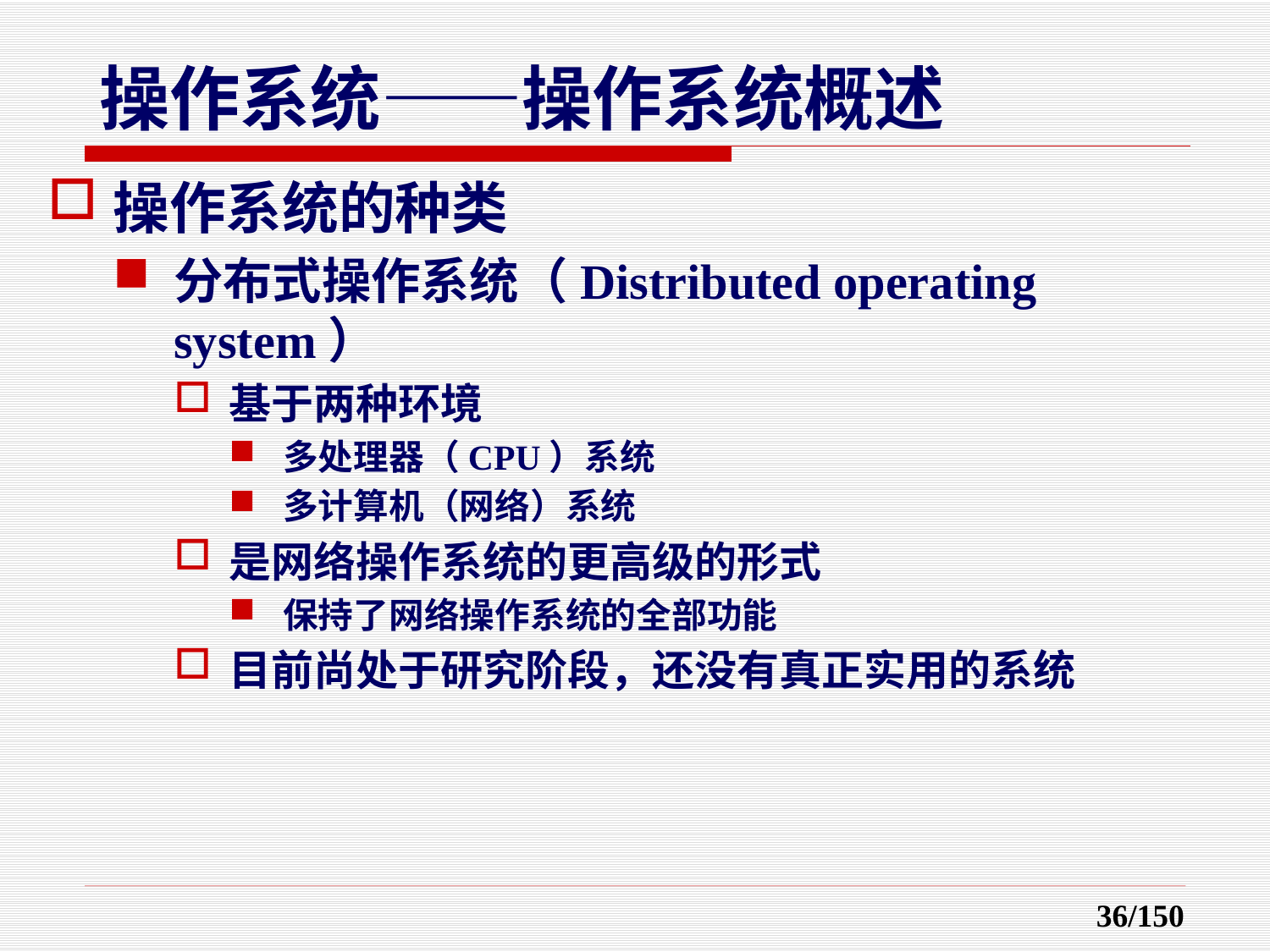

操作系统的种类
分布式操作系统（Distributed operating system）
基于两种环境
多处理器（CPU）系统
多计算机（网络）系统
是网络操作系统的更高级的形式
保持了网络操作系统的全部功能
目前尚处于研究阶段，还没有真正实用的系统